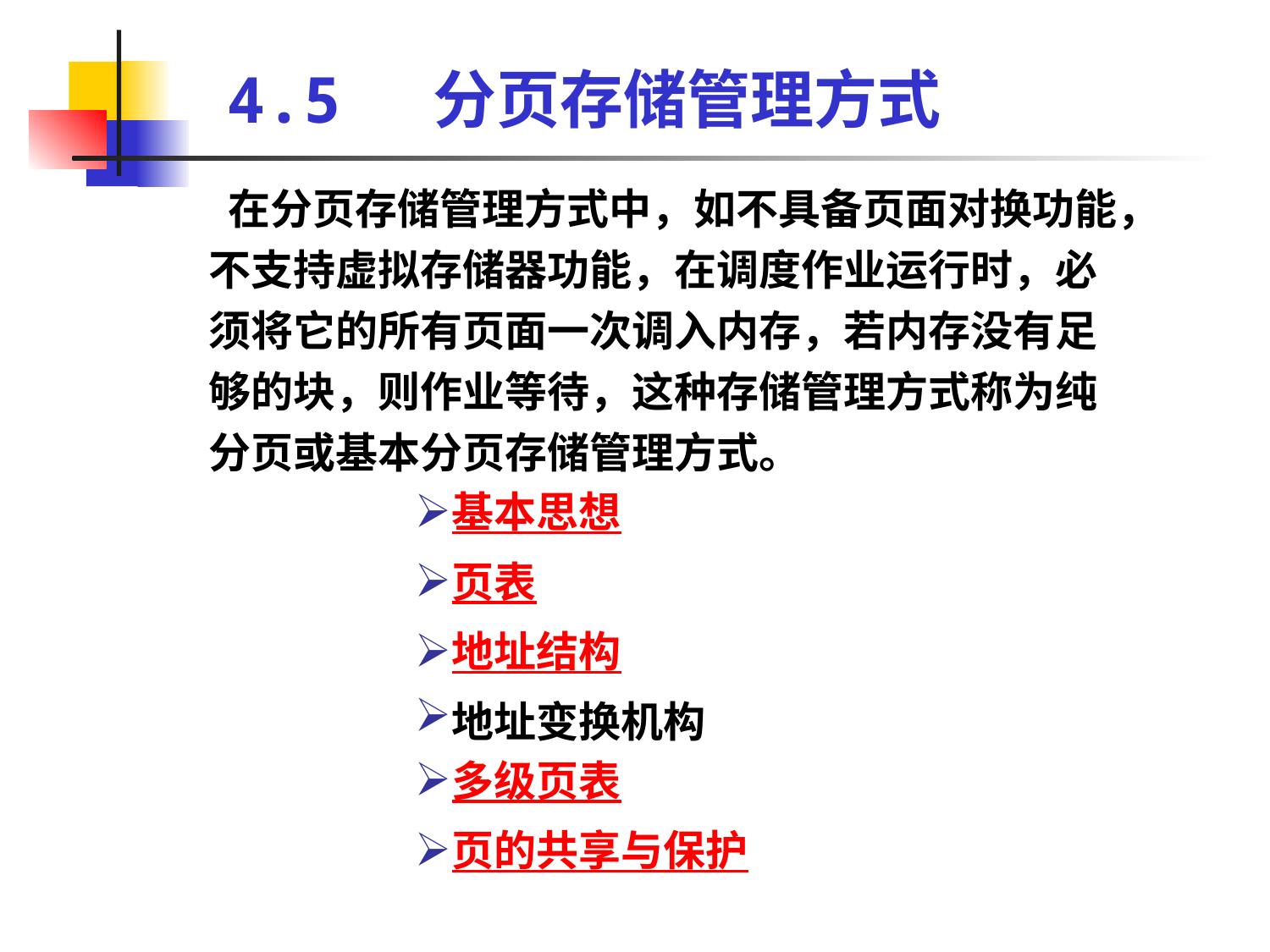

# 4.5  分页存储管理方式
      在分页存储管理方式中，如不具备页面对换功能，不支持虚拟存储器功能，在调度作业运行时，必须将它的所有页面一次调入内存，若内存没有足够的块，则作业等待，这种存储管理方式称为纯分页或基本分页存储管理方式。
基本思想
页表
地址结构
地址变换机构
多级页表
页的共享与保护